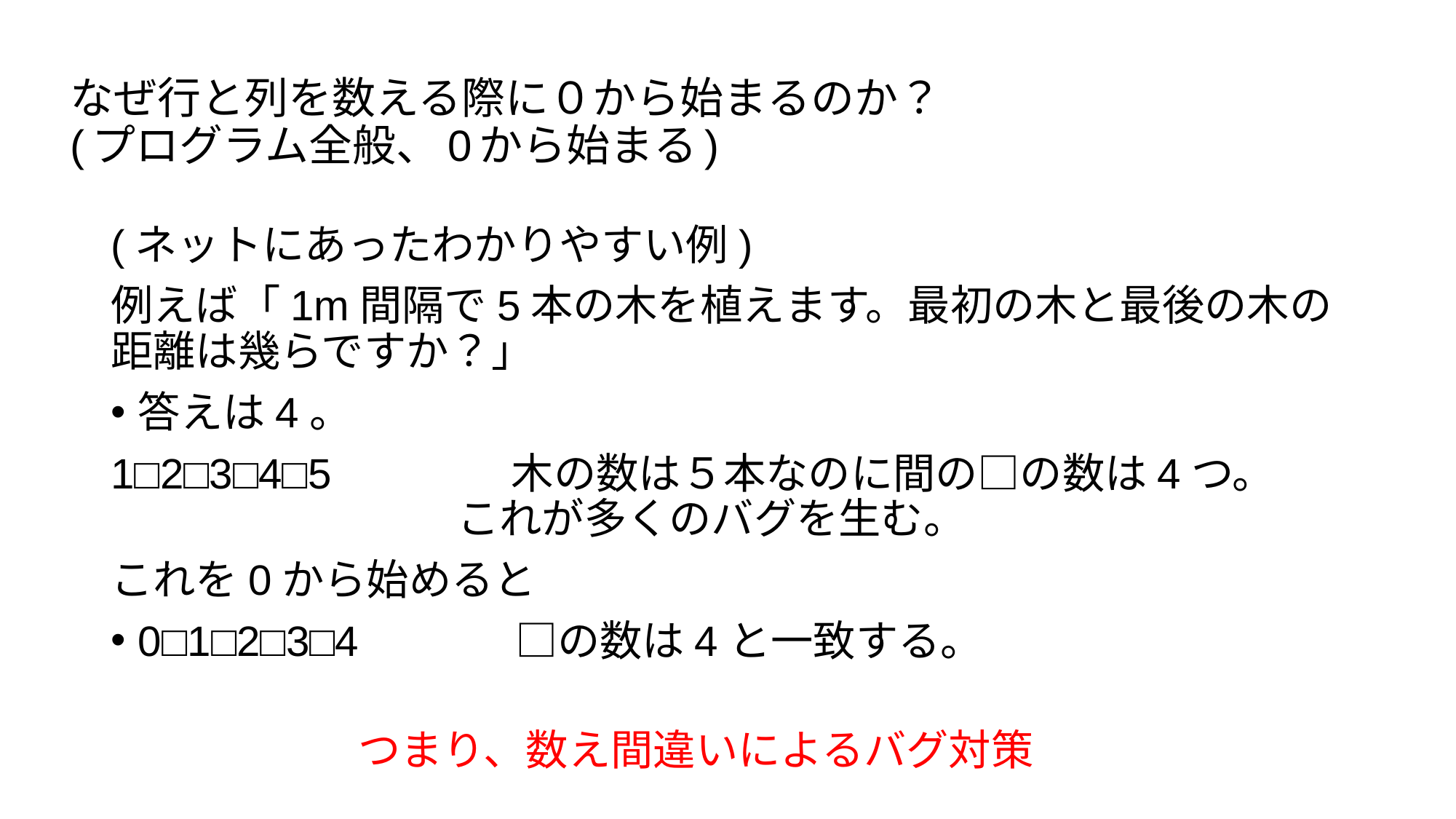

# なぜ行と列を数える際に０から始まるのか？ (プログラム全般、0から始まる)
(ネットにあったわかりやすい例)
例えば「1m間隔で5本の木を植えます。最初の木と最後の木の距離は幾らですか？」
答えは4。
1□2□3□4□5　　　　木の数は５本なのに間の□の数は4つ。				  これが多くのバグを生む。
これを0から始めると
0□1□2□3□4　　　  □の数は4と一致する。

つまり、数え間違いによるバグ対策